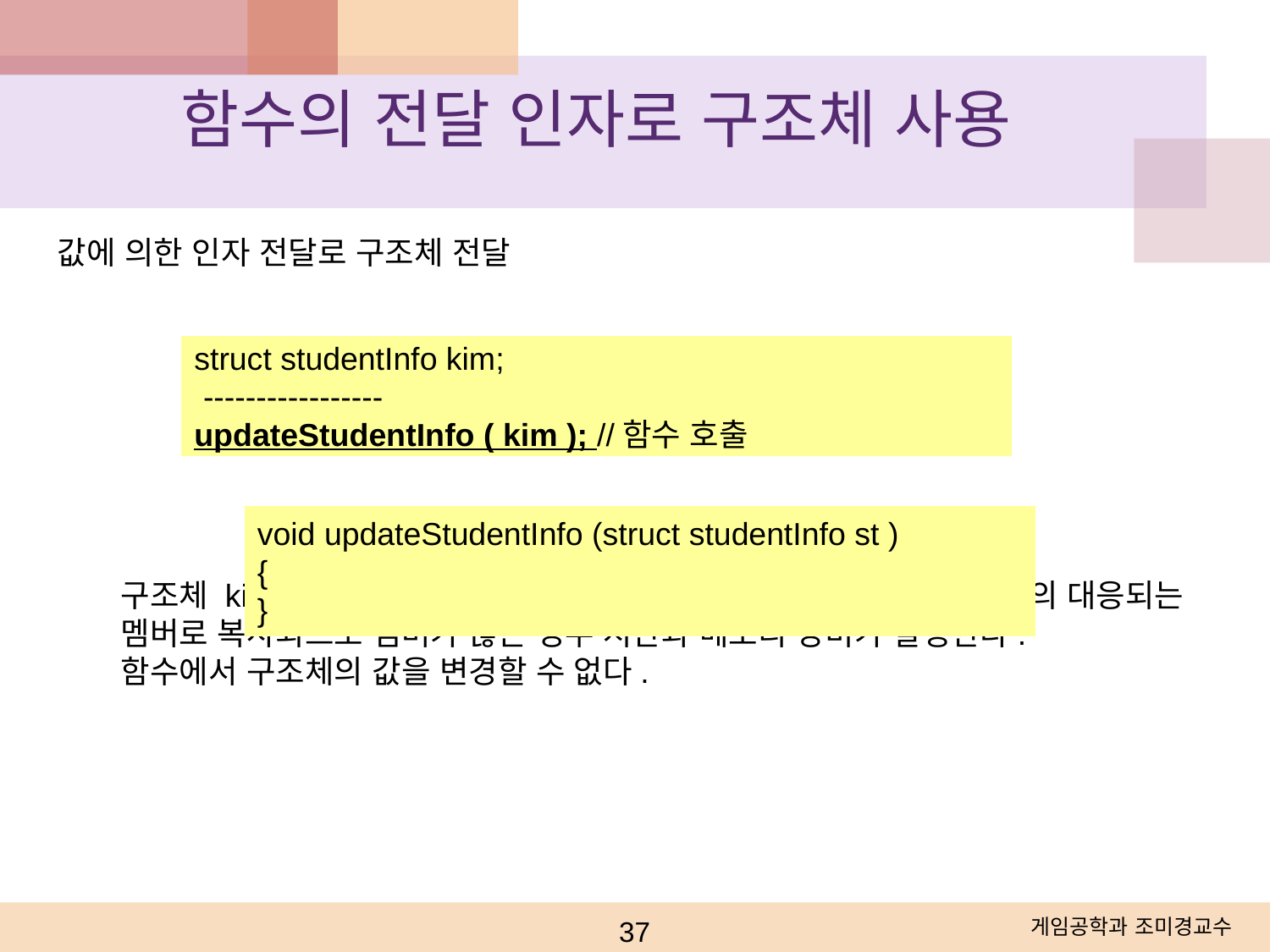

함수의 전달 인자로 구조체 사용
값에 의한 인자 전달로 구조체 전달

구조체 kim의 모든 멤버가 함수 updateStudentInfo의 매개변수 st의 대응되는 멤버로 복사되므로 멤버가 많은 경우 시간과 메모리 낭비가 발생한다.
함수에서 구조체의 값을 변경할 수 없다.

struct studentInfo kim;
 -----------------
updateStudentInfo ( kim ); //함수 호출
void updateStudentInfo (struct studentInfo st )
{
}

37
게임공학과 조미경교수